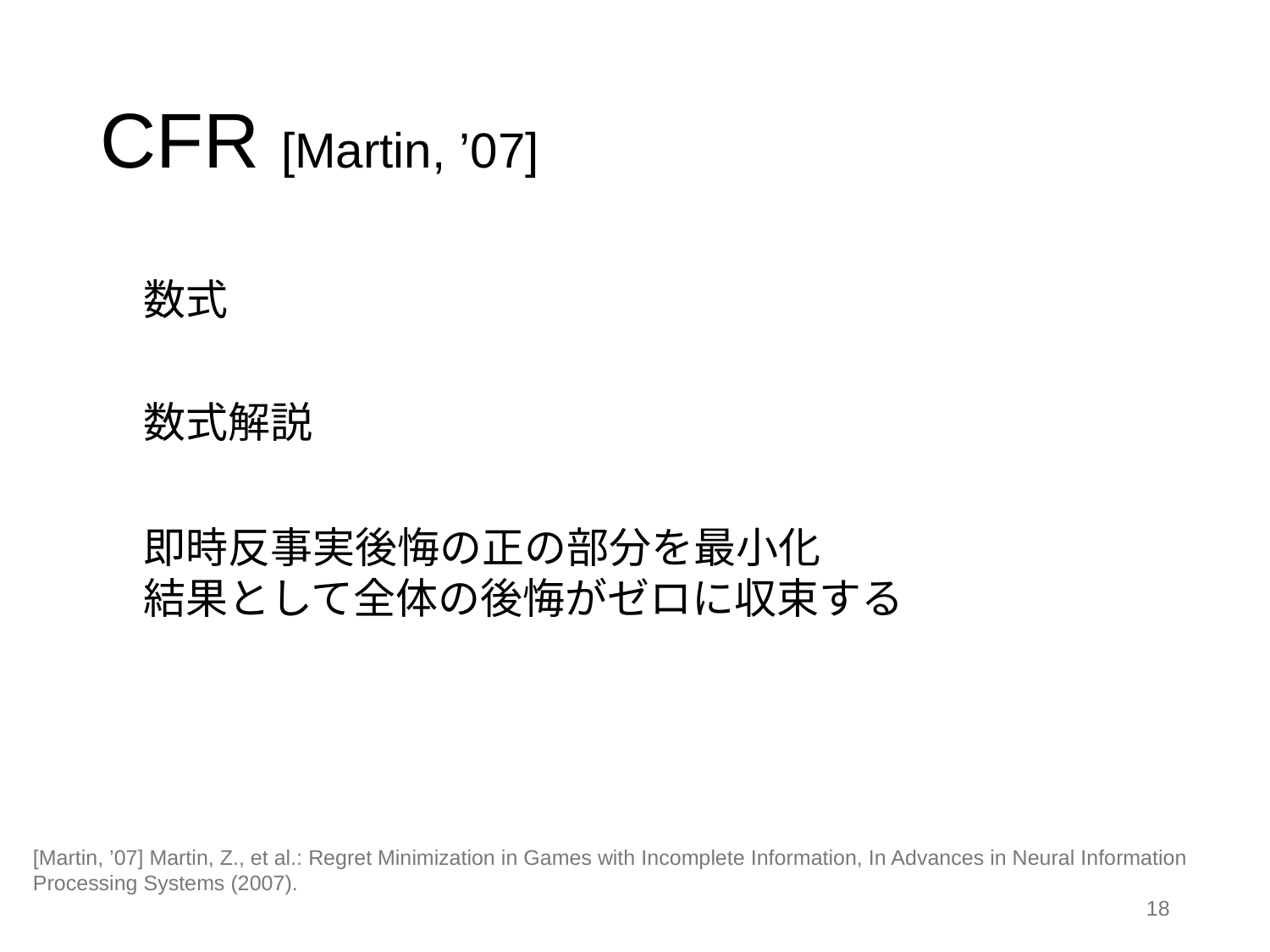

# CFR [Martin, ’07]
数式
数式解説
即時反事実後悔の正の部分を最小化
結果として全体の後悔がゼロに収束する
[Martin, ’07] Martin, Z., et al.: Regret Minimization in Games with Incomplete Information, In Advances in Neural Information Processing Systems (2007).
18